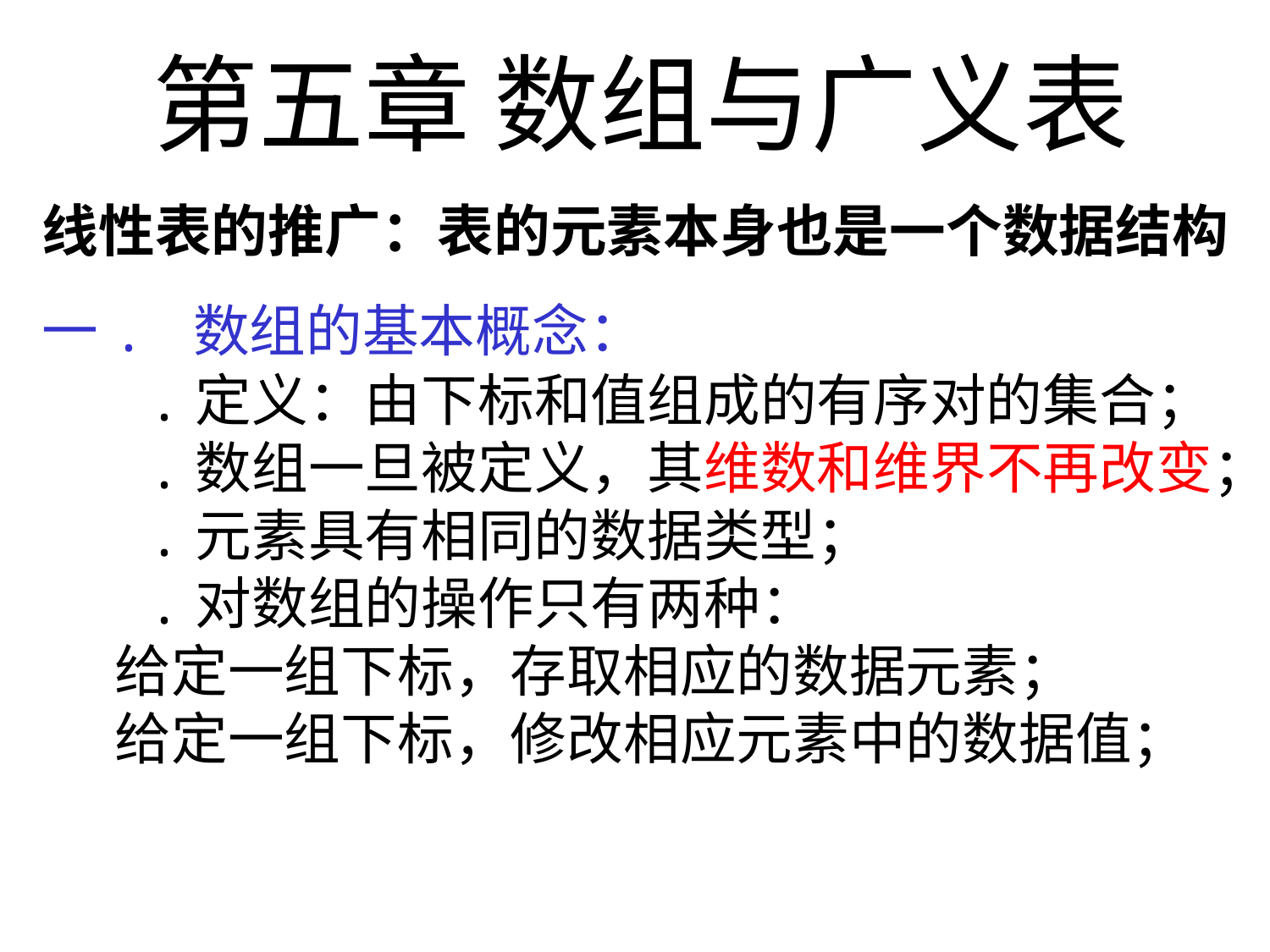

第五章 数组与广义表
 线性表的推广：表的元素本身也是一个数据结构
 一. 数组的基本概念：
    .定义：由下标和值组成的有序对的集合；
    .数组一旦被定义，其维数和维界不再改变；
    .元素具有相同的数据类型；
    .对数组的操作只有两种：
       给定一组下标，存取相应的数据元素；
       给定一组下标，修改相应元素中的数据值；